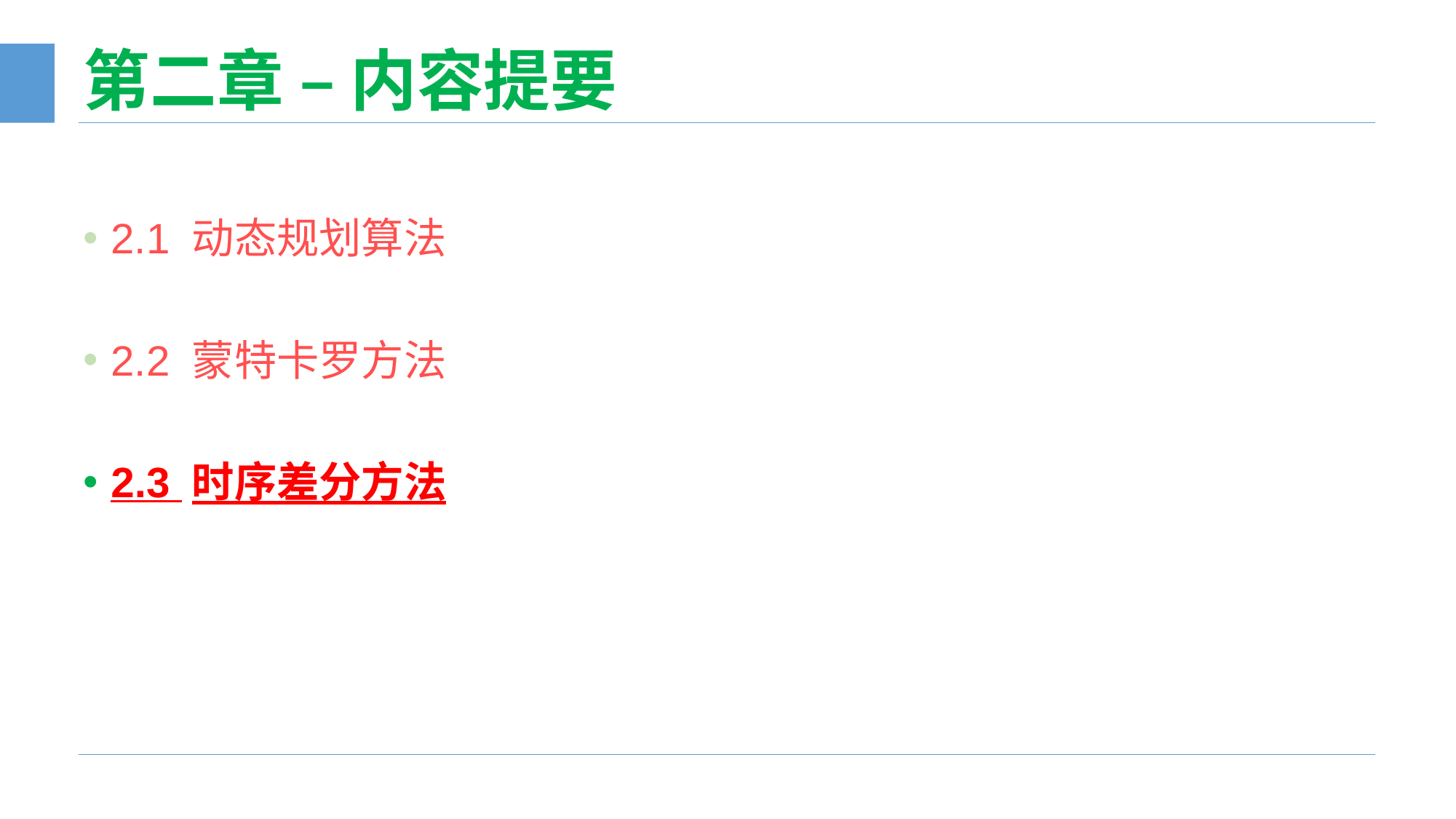

# 第二章 – 内容提要

2.1 动态规划算法

2.2 蒙特卡罗方法

2.3 时序差分方法